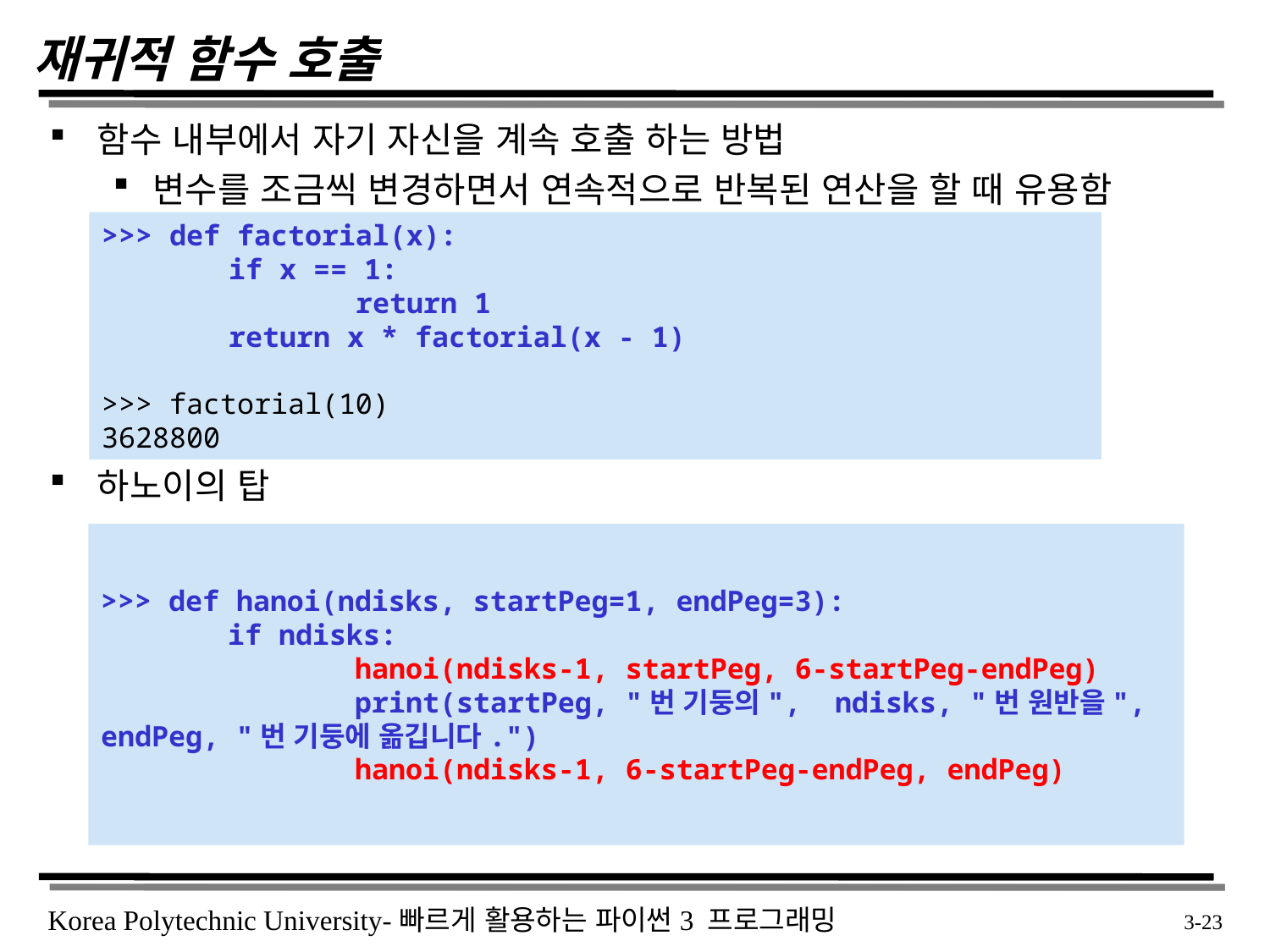

# 재귀적 함수 호출
함수 내부에서 자기 자신을 계속 호출 하는 방법
변수를 조금씩 변경하면서 연속적으로 반복된 연산을 할 때 유용함

하노이의 탑
>>> def factorial(x):
	if x == 1:
		return 1
	return x * factorial(x - 1)

>>> factorial(10)
3628800
>>> def hanoi(ndisks, startPeg=1, endPeg=3):
	if ndisks:
		hanoi(ndisks-1, startPeg, 6-startPeg-endPeg)
		print(startPeg, "번 기둥의",  ndisks, "번 원반을", endPeg, "번 기둥에 옮깁니다.")
		hanoi(ndisks-1, 6-startPeg-endPeg, endPeg)
 3-23